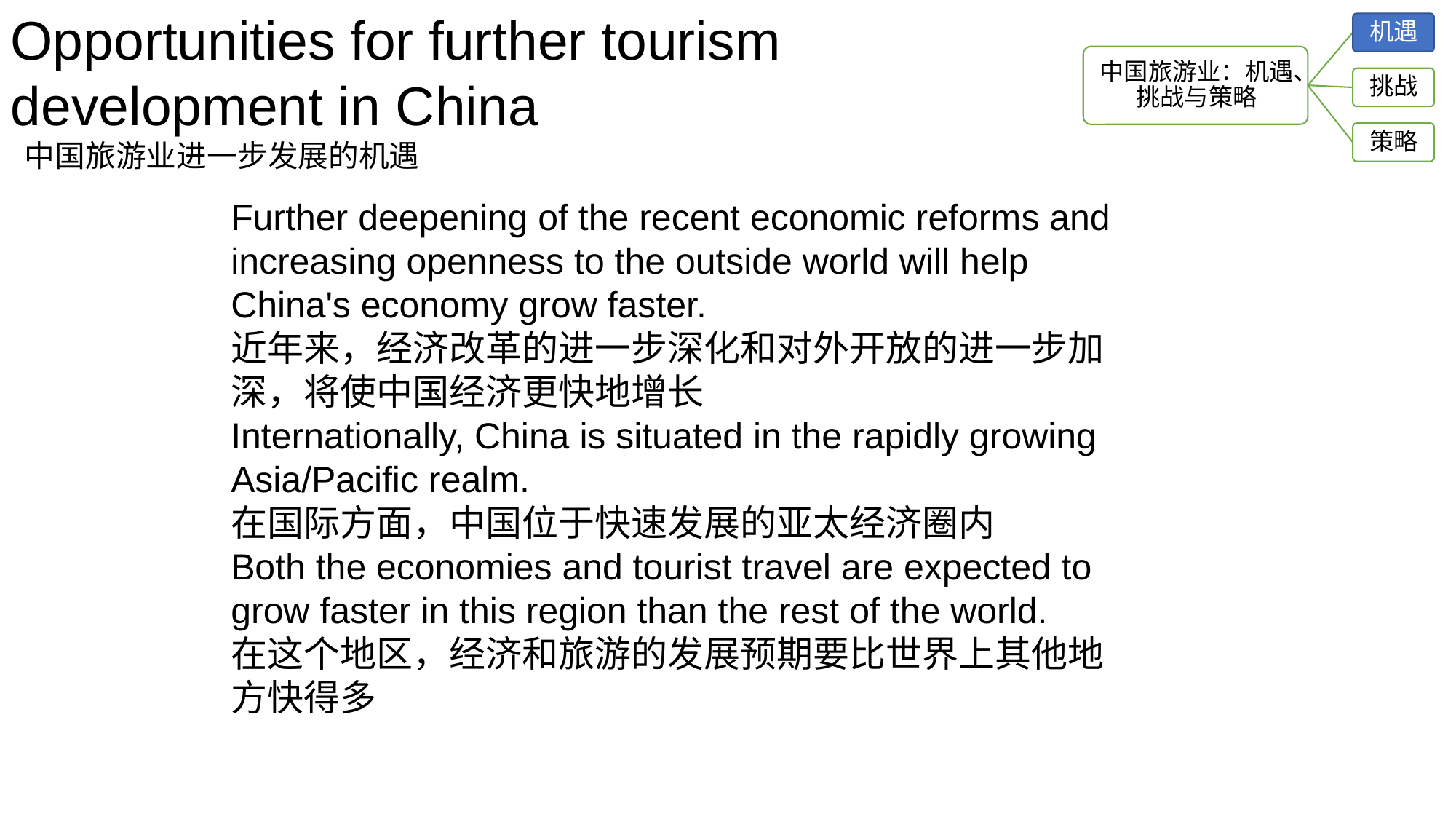

Opportunities for further tourism development in China
 中国旅游业进一步发展的机遇
中国旅游业：机遇、挑战与策略

机遇

挑战

策略
Further deepening of the recent economic reforms and increasing openness to the outside world will help China's economy grow faster.
近年来，经济改革的进一步深化和对外开放的进一步加深，将使中国经济更快地增长
Internationally, China is situated in the rapidly growing Asia/Pacific realm.
在国际方面，中国位于快速发展的亚太经济圈内
Both the economies and tourist travel are expected to grow faster in this region than the rest of the world.
在这个地区，经济和旅游的发展预期要比世界上其他地方快得多